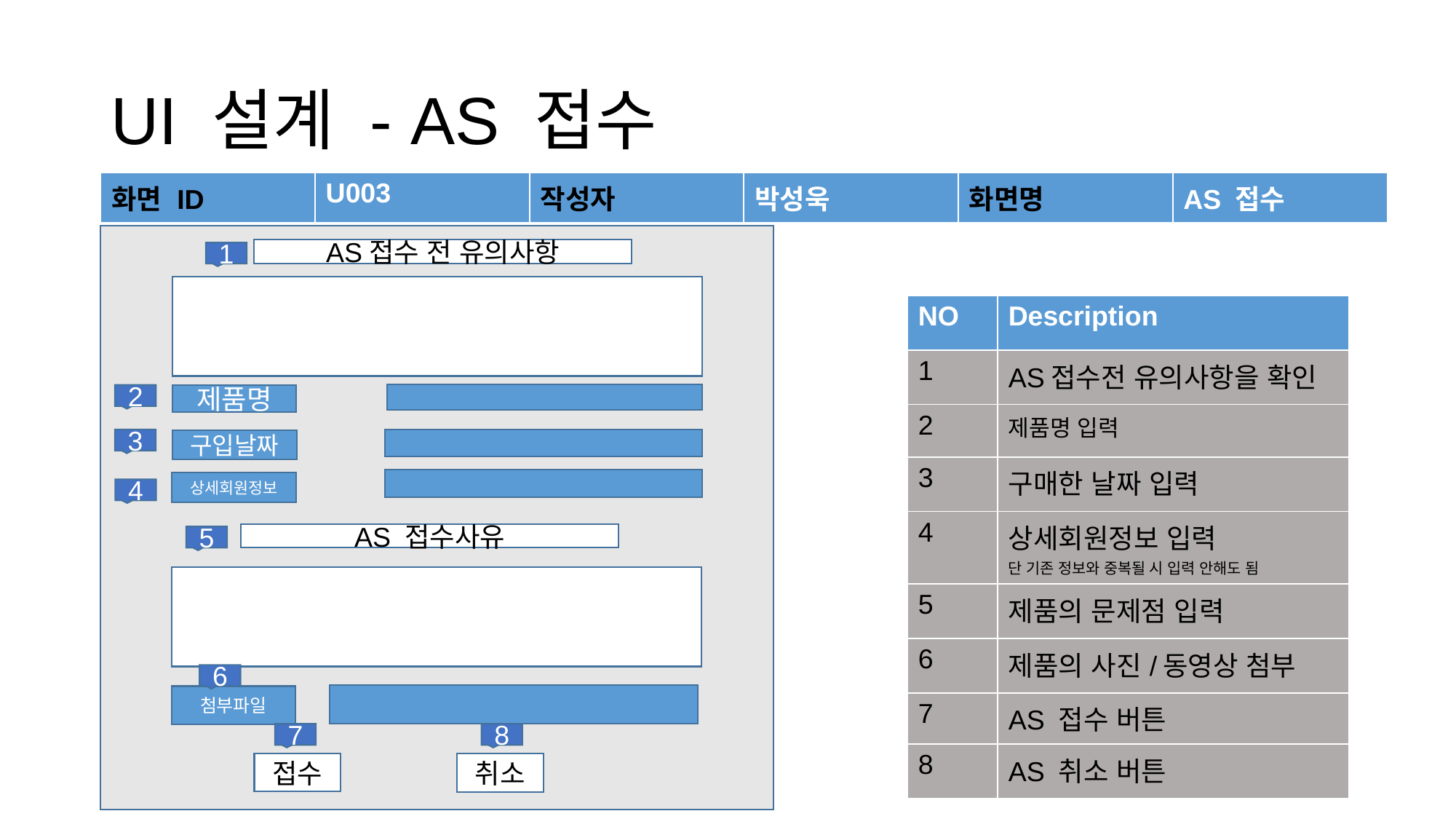

# UI 설계 - AS 접수
| 화면 ID | U003 | 작성자 | 박성욱 | 화면명 | AS 접수 |
| --- | --- | --- | --- | --- | --- |

AS접수 전 유의사항
1

| NO | Description |
| --- | --- |
| 1 | AS접수전 유의사항을 확인 |
| 2 | 제품명 입력 |
| 3 | 구매한 날짜 입력 |
| 4 | 상세회원정보 입력 단 기존 정보와 중복될 시 입력 안해도 됨 |
| 5 | 제품의 문제점 입력 |
| 6 | 제품의 사진/동영상 첨부 |
| 7 | AS 접수 버튼 |
| 8 | AS 취소 버튼 |

2
제품명

3
구입날짜

상세회원정보
4
AS 접수사유
5

6

첨부파일
7
8
접수
취소